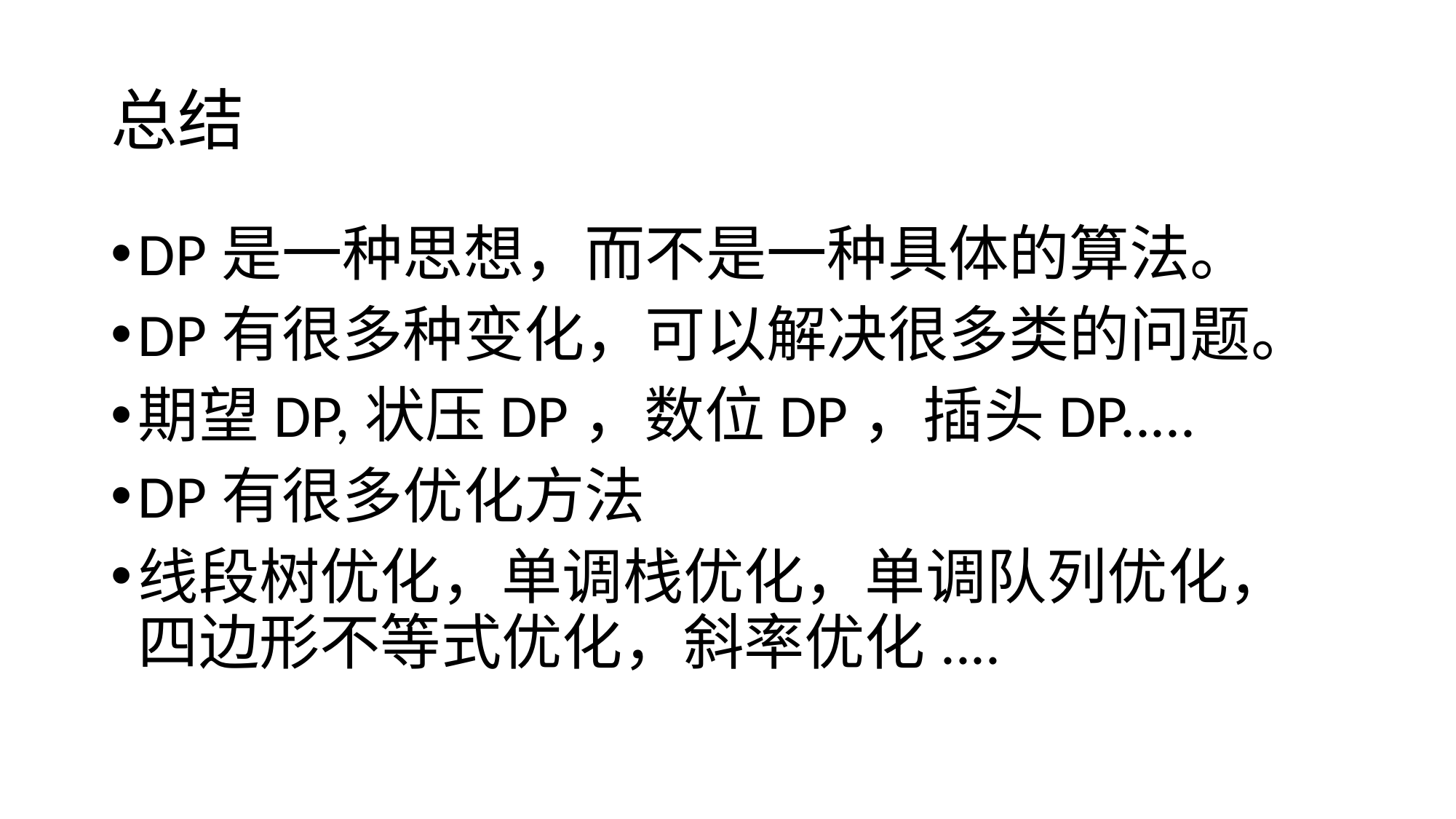

# 总结
DP是一种思想，而不是一种具体的算法。
DP有很多种变化，可以解决很多类的问题。
期望DP,状压DP，数位DP，插头DP.....
DP有很多优化方法
线段树优化，单调栈优化，单调队列优化，四边形不等式优化，斜率优化....